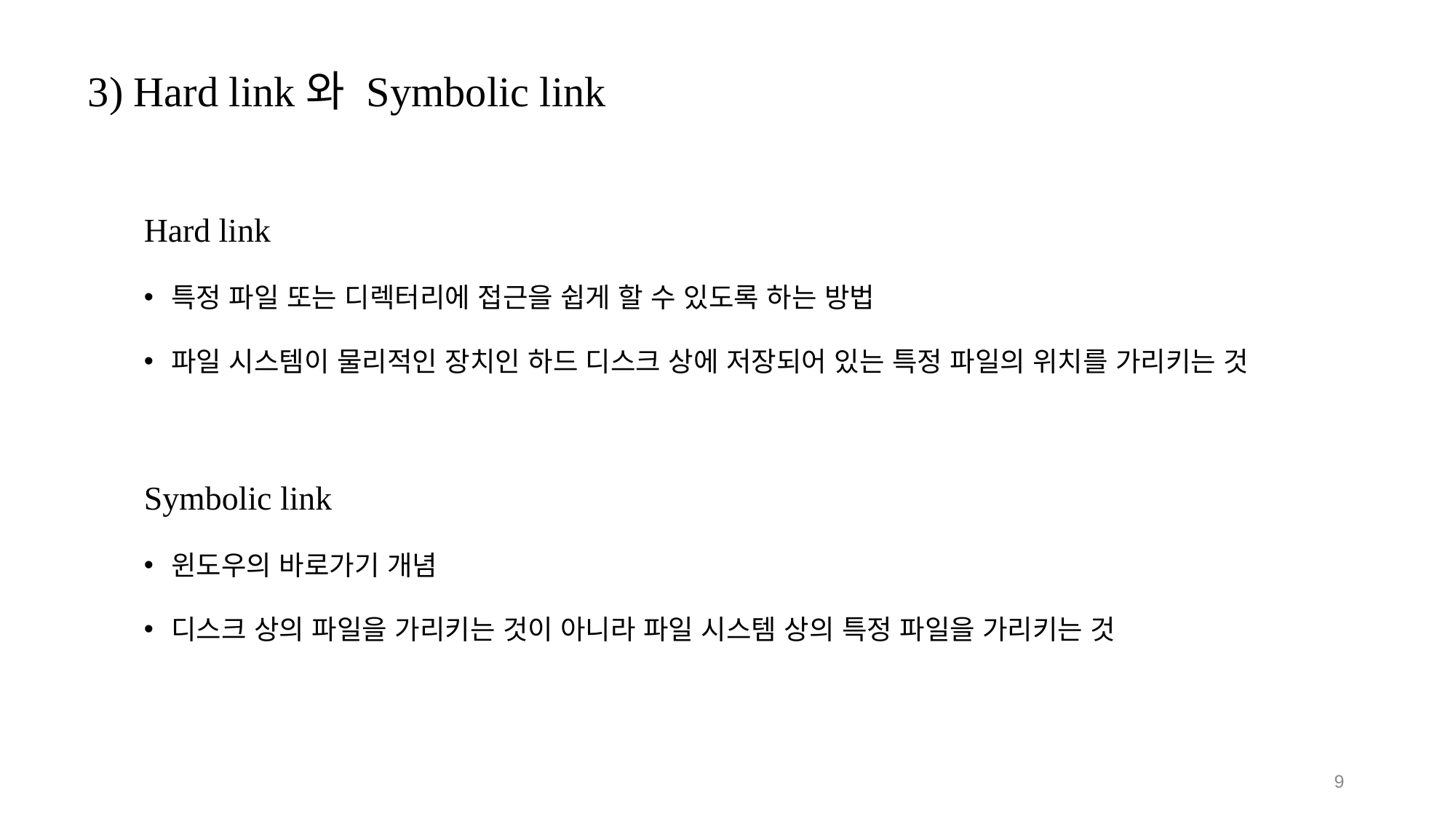

3) Hard link와 Symbolic link
Hard link
특정 파일 또는 디렉터리에 접근을 쉽게 할 수 있도록 하는 방법
파일 시스템이 물리적인 장치인 하드 디스크 상에 저장되어 있는 특정 파일의 위치를 가리키는 것

Symbolic link
윈도우의 바로가기 개념
디스크 상의 파일을 가리키는 것이 아니라 파일 시스템 상의 특정 파일을 가리키는 것
9